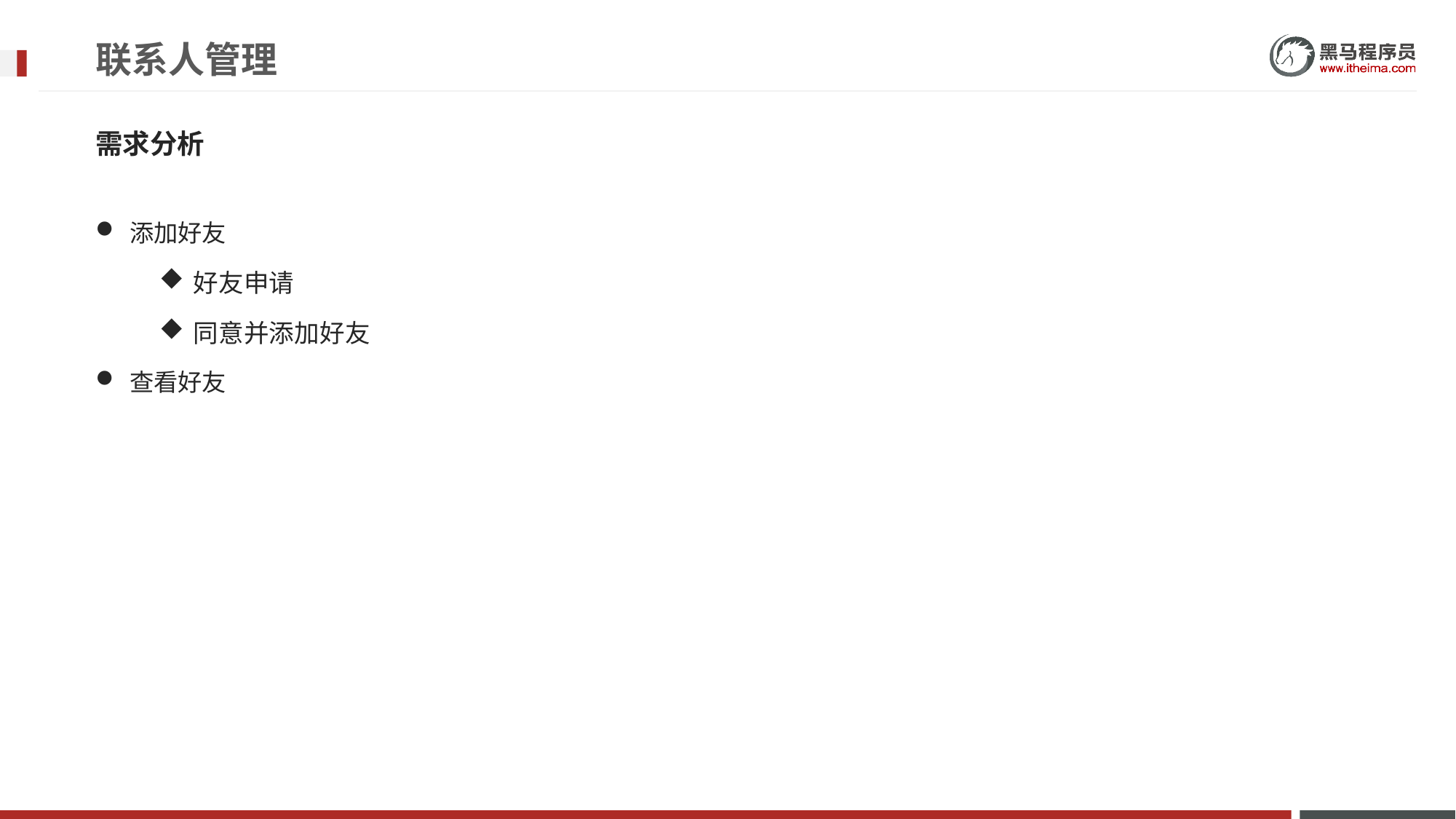

# 联系人管理
需求分析
添加好友
好友申请
同意并添加好友
查看好友